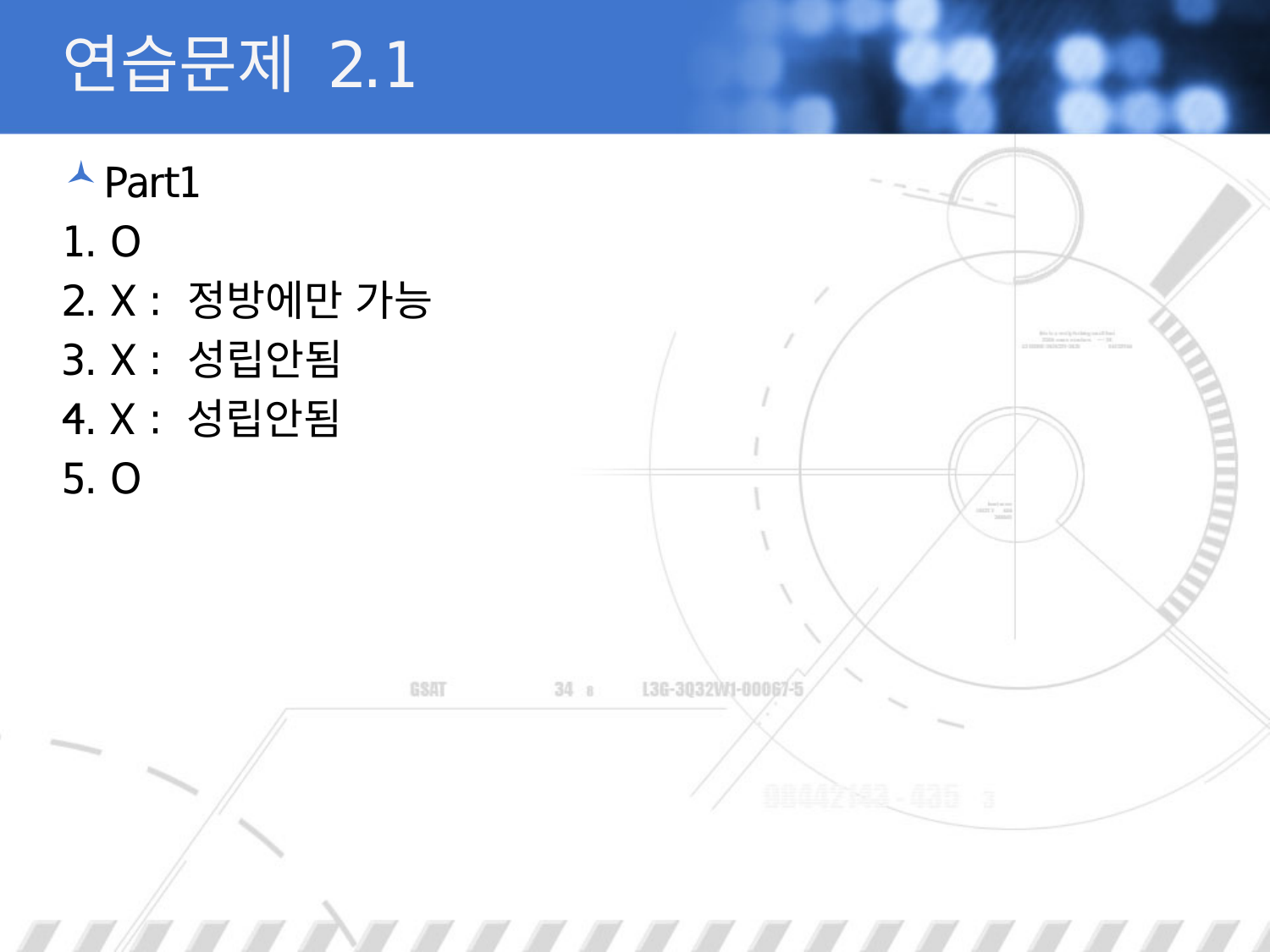

# 연습문제 2.1
Part1
1. O
2. X : 정방에만 가능
3. X : 성립안됨
4. X : 성립안됨
5. O